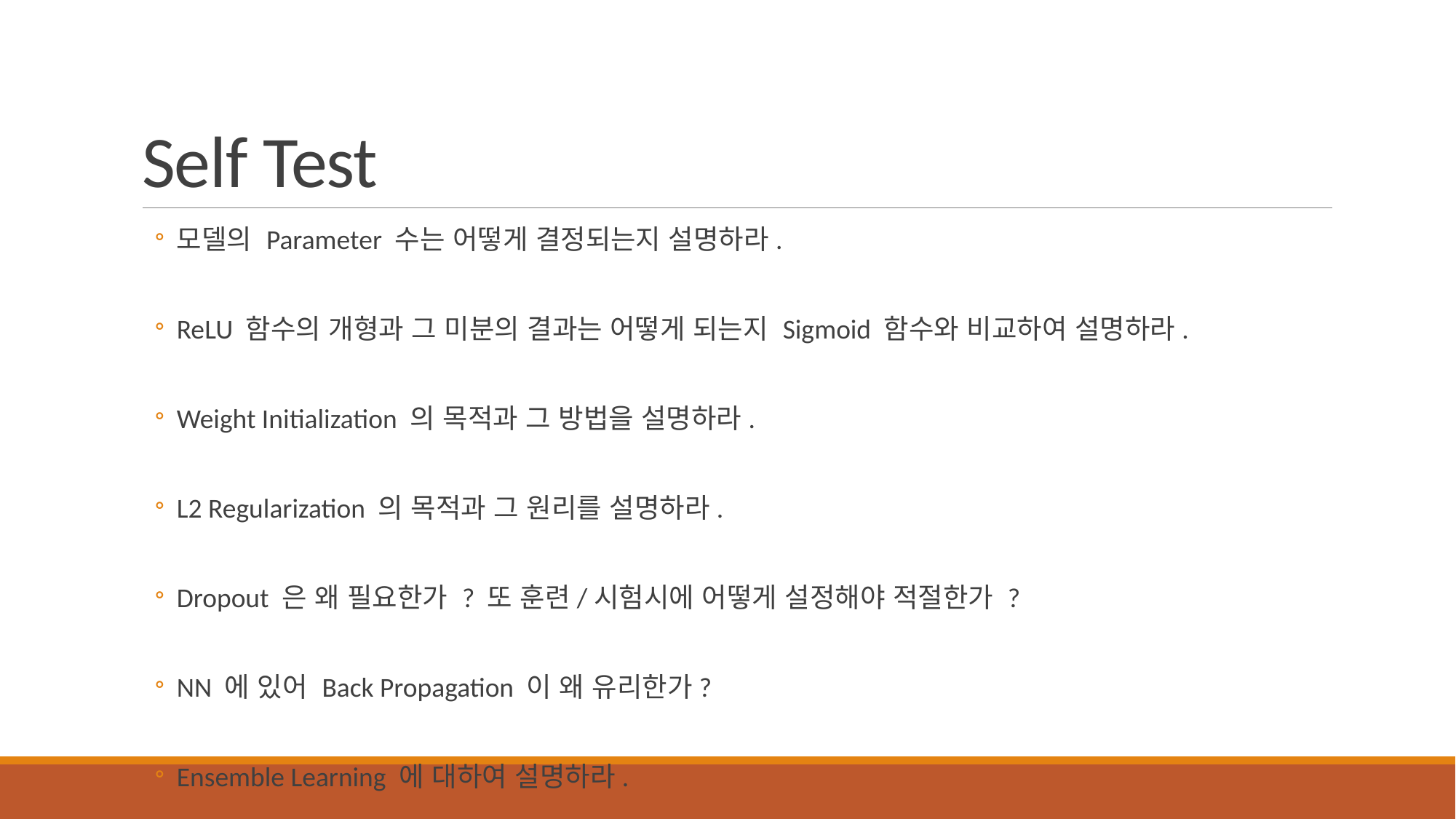

# Self Test
모델의 Parameter 수는 어떻게 결정되는지 설명하라.

ReLU 함수의 개형과 그 미분의 결과는 어떻게 되는지 Sigmoid 함수와 비교하여 설명하라.

Weight Initialization 의 목적과 그 방법을 설명하라.

L2 Regularization 의 목적과 그 원리를 설명하라.

Dropout 은 왜 필요한가 ? 또 훈련/시험시에 어떻게 설정해야 적절한가 ?

NN 에 있어 Back Propagation 이 왜 유리한가?

Ensemble Learning 에 대하여 설명하라.